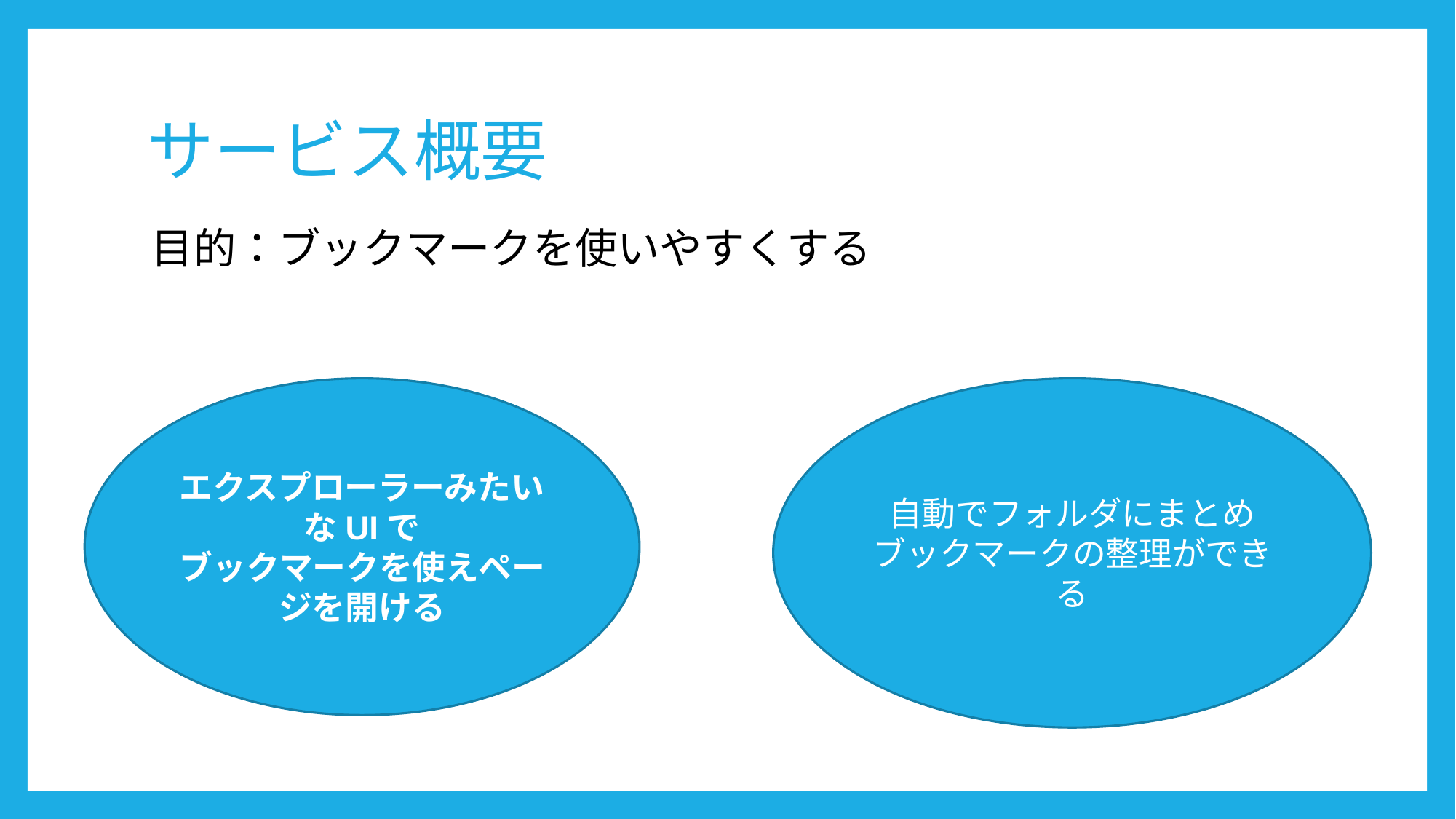

# サービス概要
目的：ブックマークを使いやすくする
エクスプローラーみたいなUIで
ブックマークを使えページを開ける
自動でフォルダにまとめブックマークの整理ができる